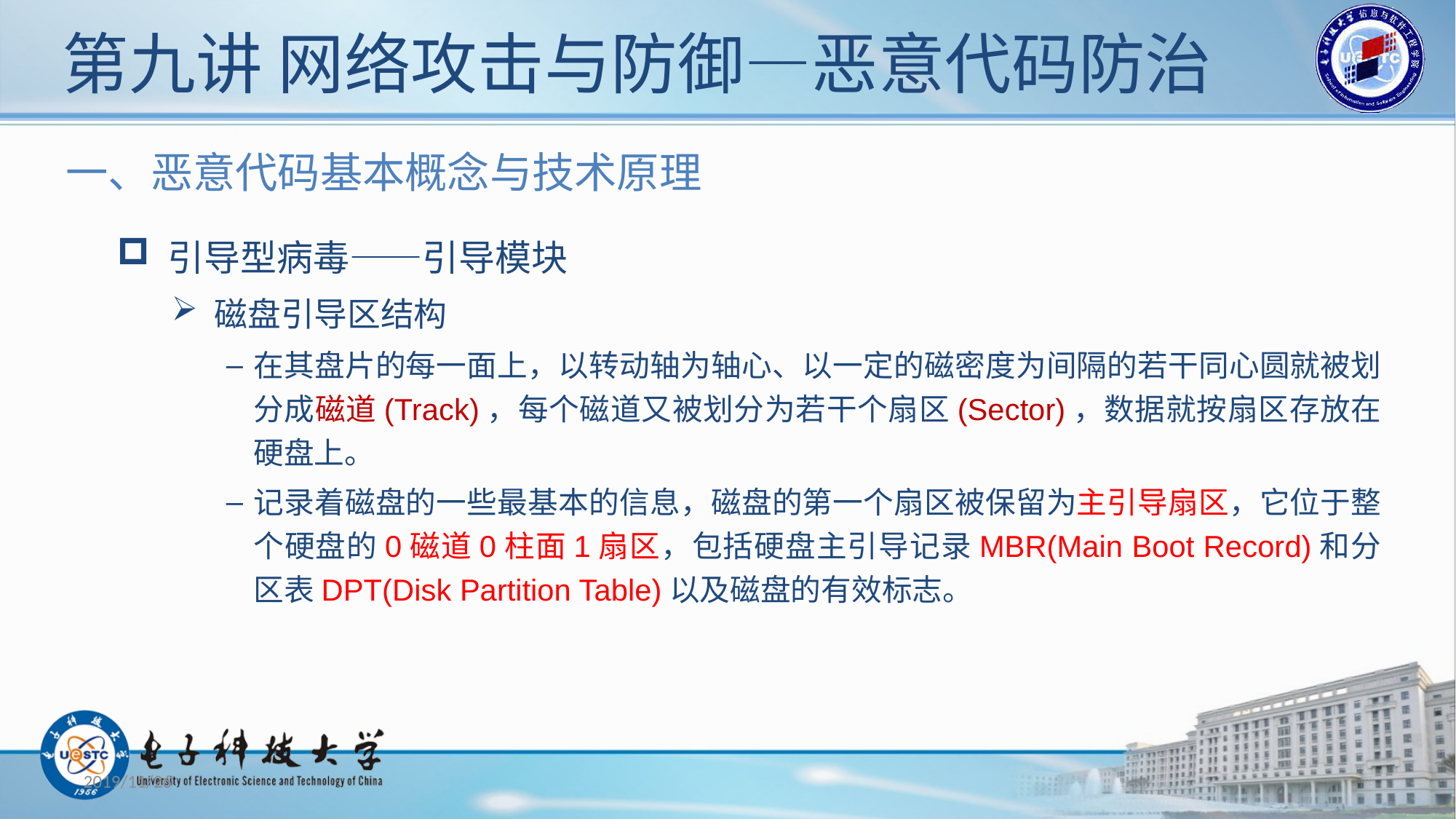

# 第九讲 网络攻击与防御—恶意代码防治
一、恶意代码基本概念与技术原理
 引导型病毒——引导模块
 磁盘引导区结构
在其盘片的每一面上，以转动轴为轴心、以一定的磁密度为间隔的若干同心圆就被划分成磁道(Track)，每个磁道又被划分为若干个扇区(Sector)，数据就按扇区存放在硬盘上。
记录着磁盘的一些最基本的信息，磁盘的第一个扇区被保留为主引导扇区，它位于整个硬盘的0磁道0柱面1扇区，包括硬盘主引导记录MBR(Main Boot Record)和分区表DPT(Disk Partition Table)以及磁盘的有效标志。
2019/11/26